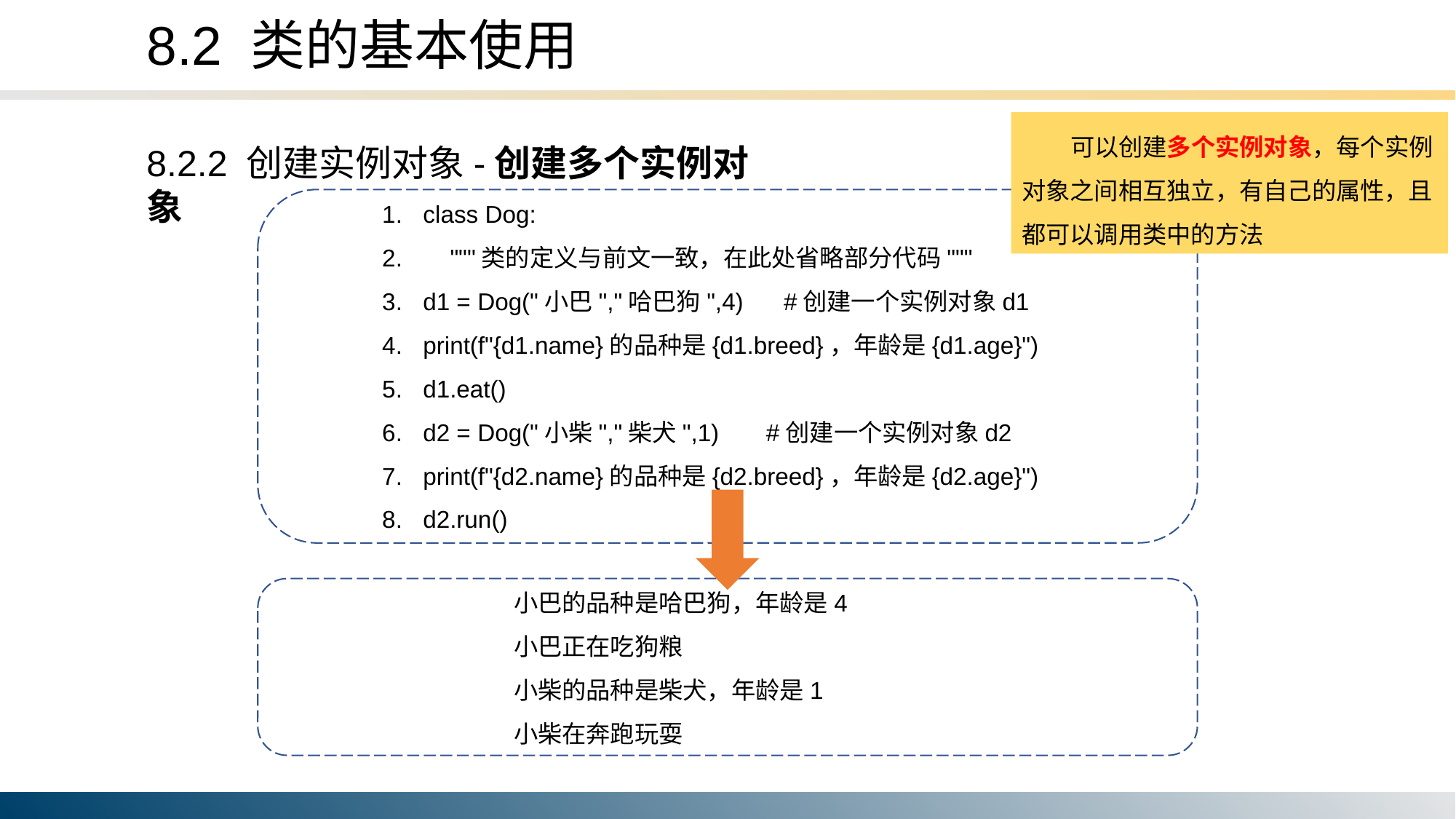

8.2 类的基本使用
可以创建多个实例对象，每个实例对象之间相互独立，有自己的属性，且都可以调用类中的方法
8.2.2 创建实例对象-创建多个实例对象
class Dog:
    """类的定义与前文一致，在此处省略部分代码"""
d1 = Dog("小巴","哈巴狗",4)      #创建一个实例对象d1
print(f"{d1.name}的品种是{d1.breed}，年龄是{d1.age}")
d1.eat()
d2 = Dog("小柴","柴犬",1)       #创建一个实例对象d2
print(f"{d2.name}的品种是{d2.breed}，年龄是{d2.age}")
d2.run()

小巴的品种是哈巴狗，年龄是4
小巴正在吃狗粮
小柴的品种是柴犬，年龄是1
小柴在奔跑玩耍